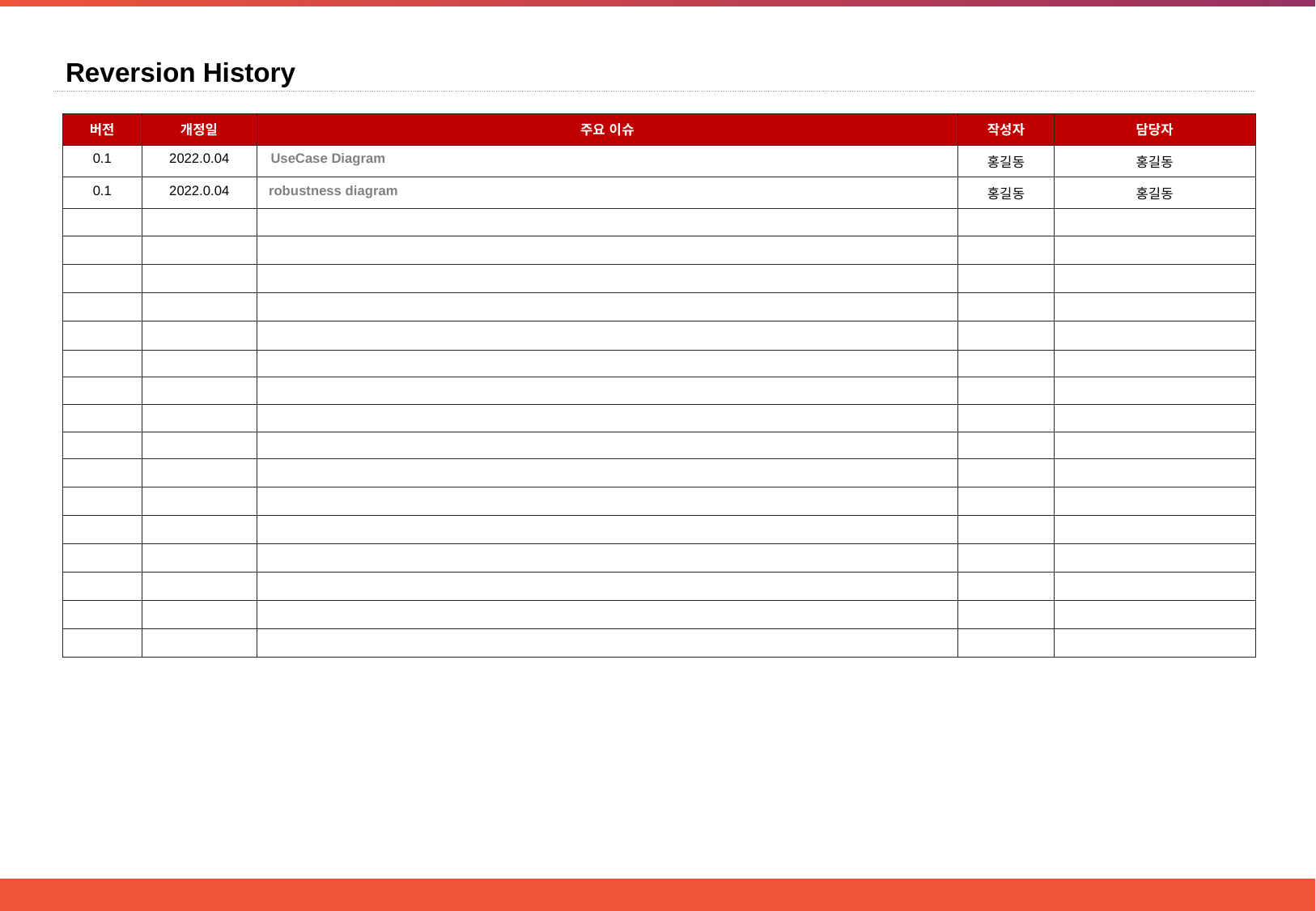

Reversion History
| 버전 | 개정일 | 주요 이슈 | 작성자 | 담당자 |
| --- | --- | --- | --- | --- |
| 0.1 | 2022.0.04 | UseCase Diagram | 홍길동 | 홍길동 |
| 0.1 | 2022.0.04 | robustness diagram | 홍길동 | 홍길동 |
|  |  |  |  |  |
|  |  |  |  |  |
|  |  |  |  |  |
|  |  |  |  |  |
|  |  |  |  |  |
|  |  |  |  |  |
|  |  |  |  |  |
|  |  |  |  |  |
|  |  |  |  |  |
|  |  |  |  |  |
|  |  |  |  |  |
|  |  |  |  |  |
|  |  |  |  |  |
|  |  |  |  |  |
|  |  |  |  |  |
|  |  |  |  |  |